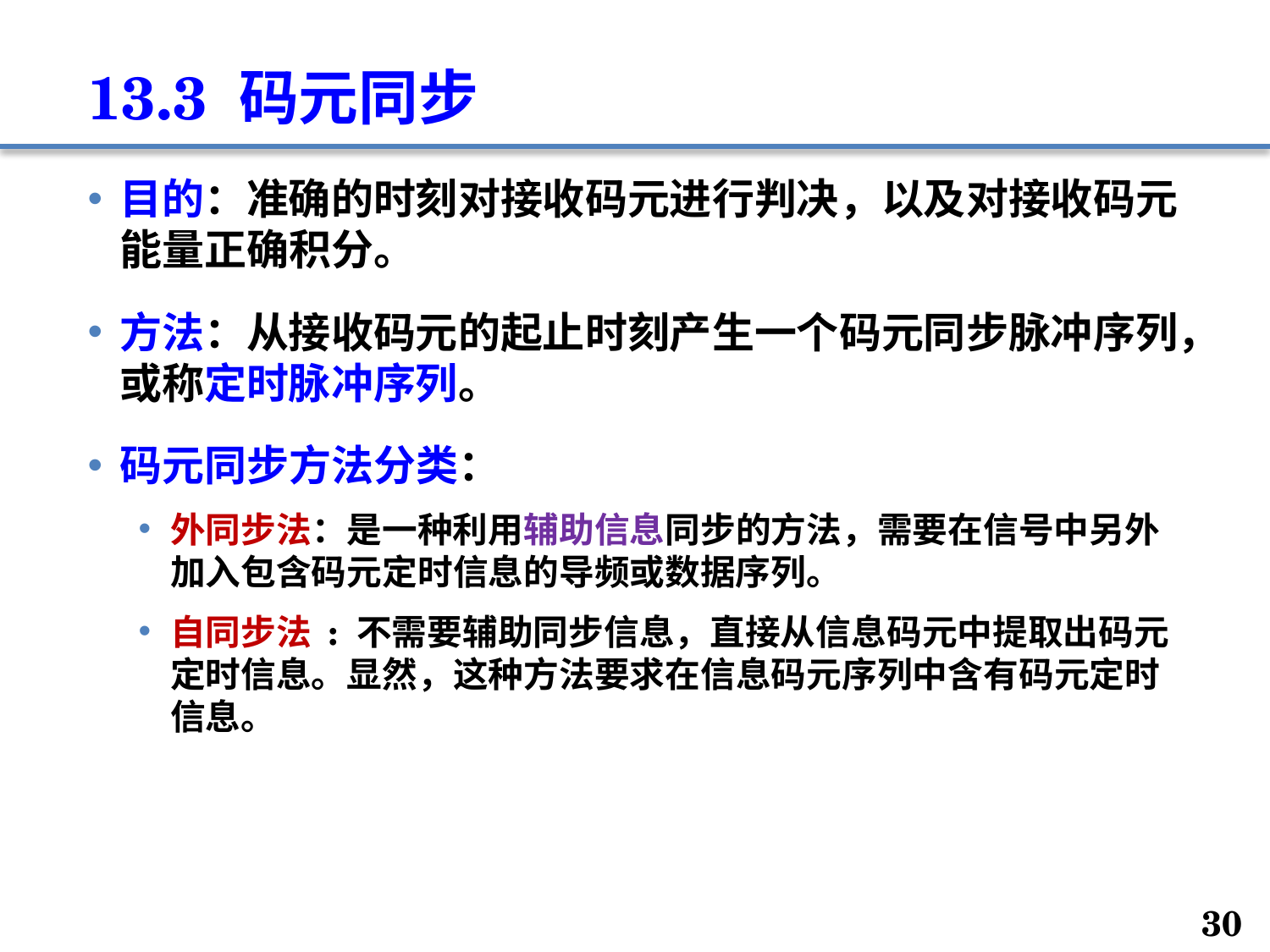

# 13.3 码元同步
目的：准确的时刻对接收码元进行判决，以及对接收码元能量正确积分。
方法：从接收码元的起止时刻产生一个码元同步脉冲序列，或称定时脉冲序列。
码元同步方法分类：
外同步法：是一种利用辅助信息同步的方法，需要在信号中另外加入包含码元定时信息的导频或数据序列。
自同步法 : 不需要辅助同步信息，直接从信息码元中提取出码元定时信息。显然，这种方法要求在信息码元序列中含有码元定时信息。
30